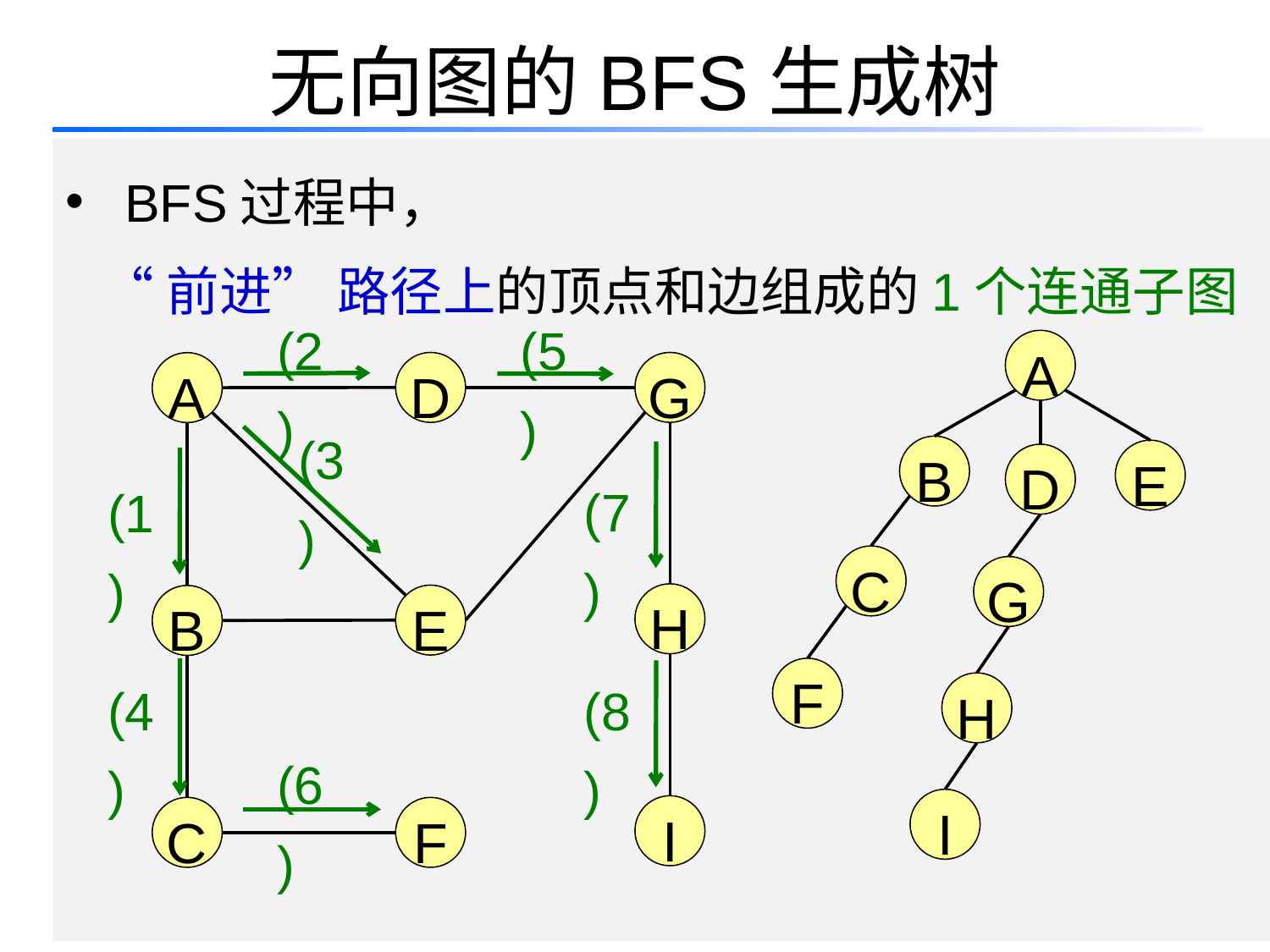

# 无向图的BFS生成树

  BFS过程中，
   “前进” 路径上的顶点和边组成的1个连通子图
(2)
(5)
A
D
G
A
(3)
B
E
D
(7)
(1)
C
G
H
E
B
(4)
(8)
F
H
(6)
I
I
C
F